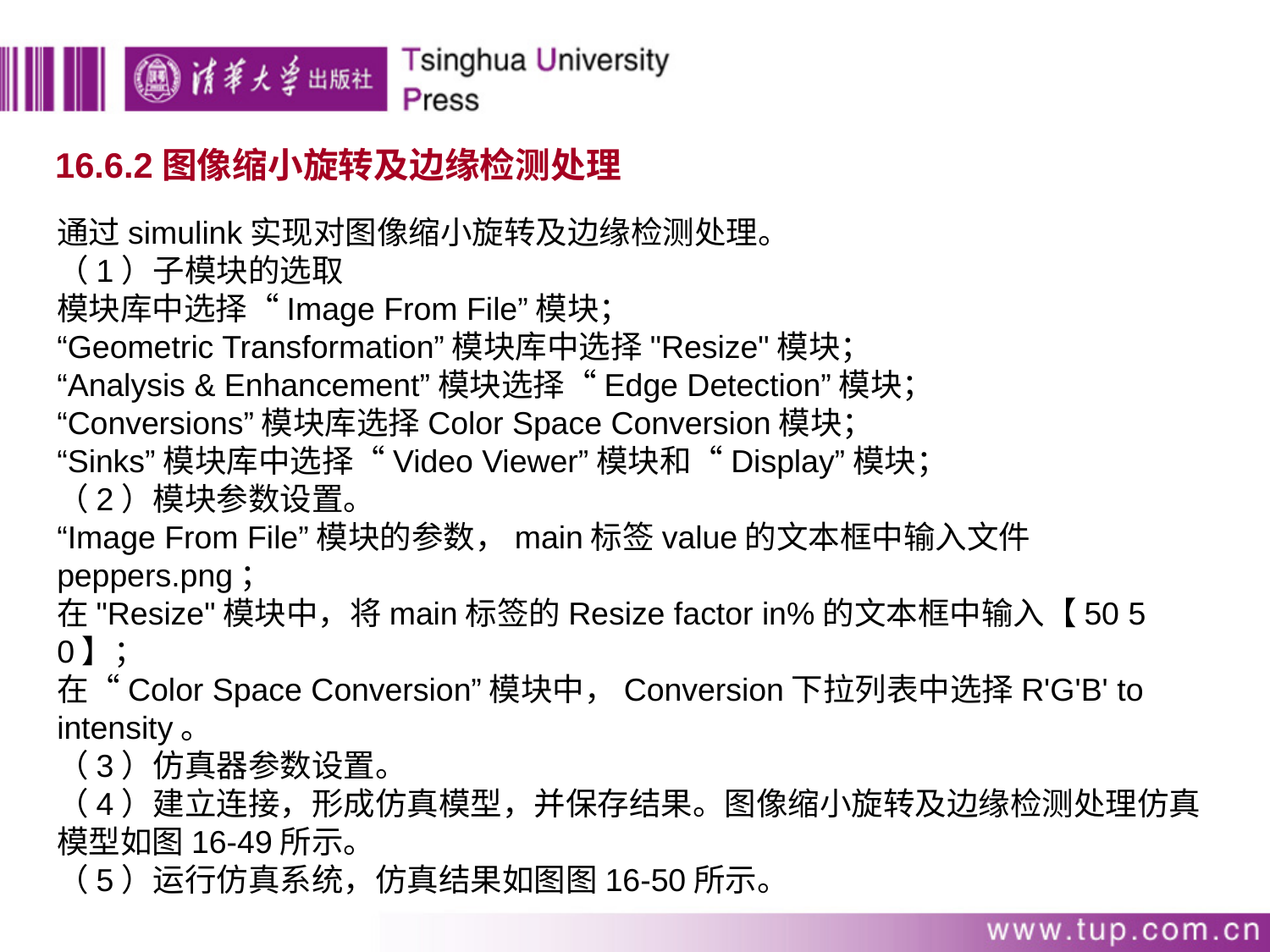

16.6.2图像缩小旋转及边缘检测处理
通过simulink实现对图像缩小旋转及边缘检测处理。
（1）子模块的选取
模块库中选择“Image From File”模块；
“Geometric Transformation”模块库中选择"Resize"模块；
“Analysis & Enhancement”模块选择“Edge Detection”模块；
“Conversions”模块库选择Color Space Conversion模块；
“Sinks”模块库中选择“Video Viewer”模块和“Display”模块；
（2）模块参数设置。
“Image From File”模块的参数，main标签value的文本框中输入文件peppers.png；
在"Resize"模块中，将main标签的Resize factor in%的文本框中输入【50 50】；
在“Color Space Conversion”模块中，Conversion下拉列表中选择R'G'B' to intensity。
（3）仿真器参数设置。
（4）建立连接，形成仿真模型，并保存结果。图像缩小旋转及边缘检测处理仿真模型如图16-49所示。
（5）运行仿真系统，仿真结果如图图16-50所示。